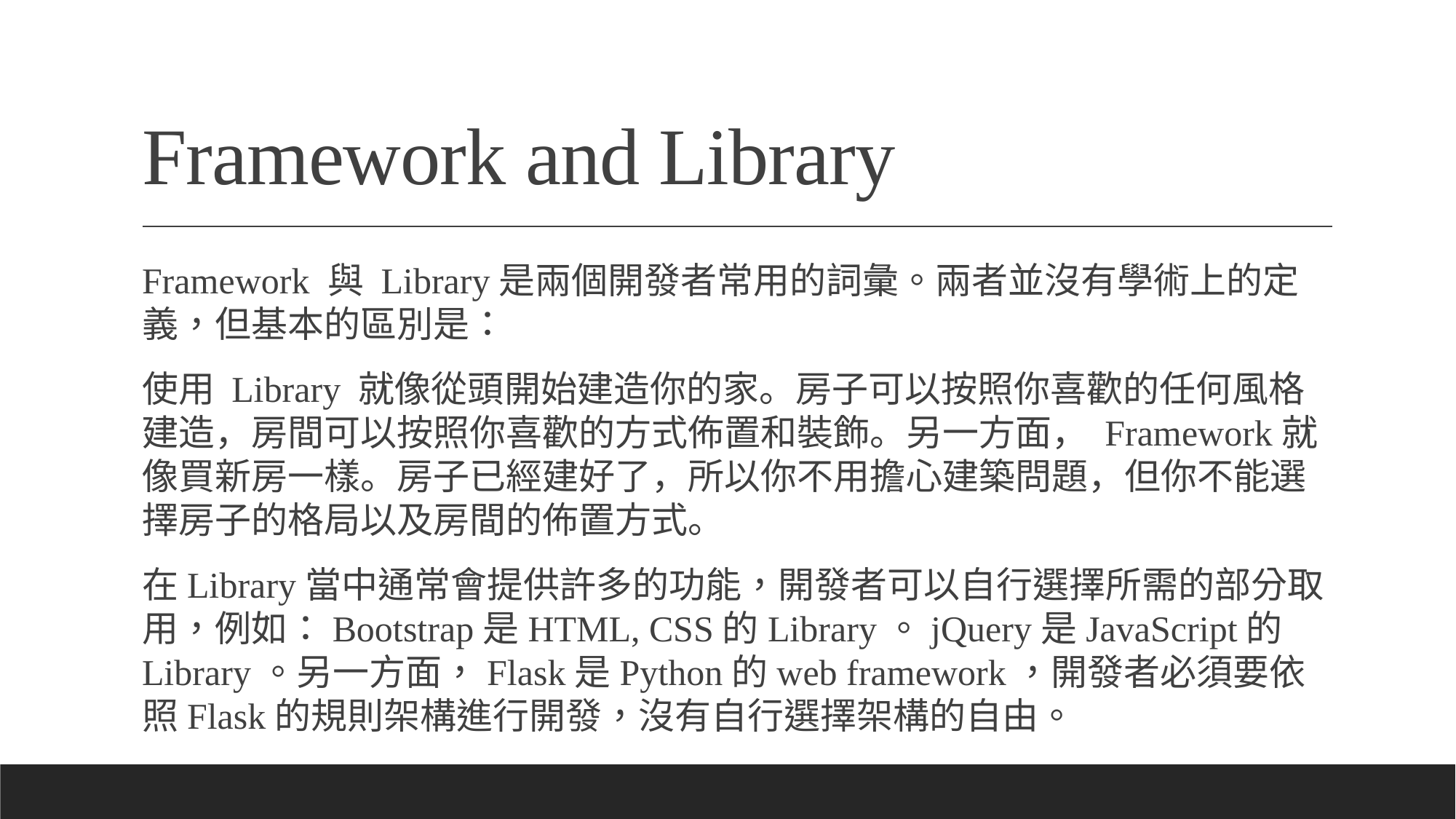

# Framework and Library
Framework 與 Library是兩個開發者常用的詞彙。兩者並沒有學術上的定義，但基本的區別是：
使用 Library 就像從頭開始建造你的家。房子可以按照你喜歡的任何風格建造，房間可以按照你喜歡的方式佈置和裝飾。另一方面， Framework就像買新房一樣。房子已經建好了，所以你不用擔心建築問題，但你不能選擇房子的格局以及房間的佈置方式。
在Library當中通常會提供許多的功能，開發者可以自行選擇所需的部分取用，例如：Bootstrap是HTML, CSS的Library。jQuery是JavaScript的Library。另一方面，Flask是Python的web framework，開發者必須要依照Flask的規則架構進行開發，沒有自行選擇架構的自由。